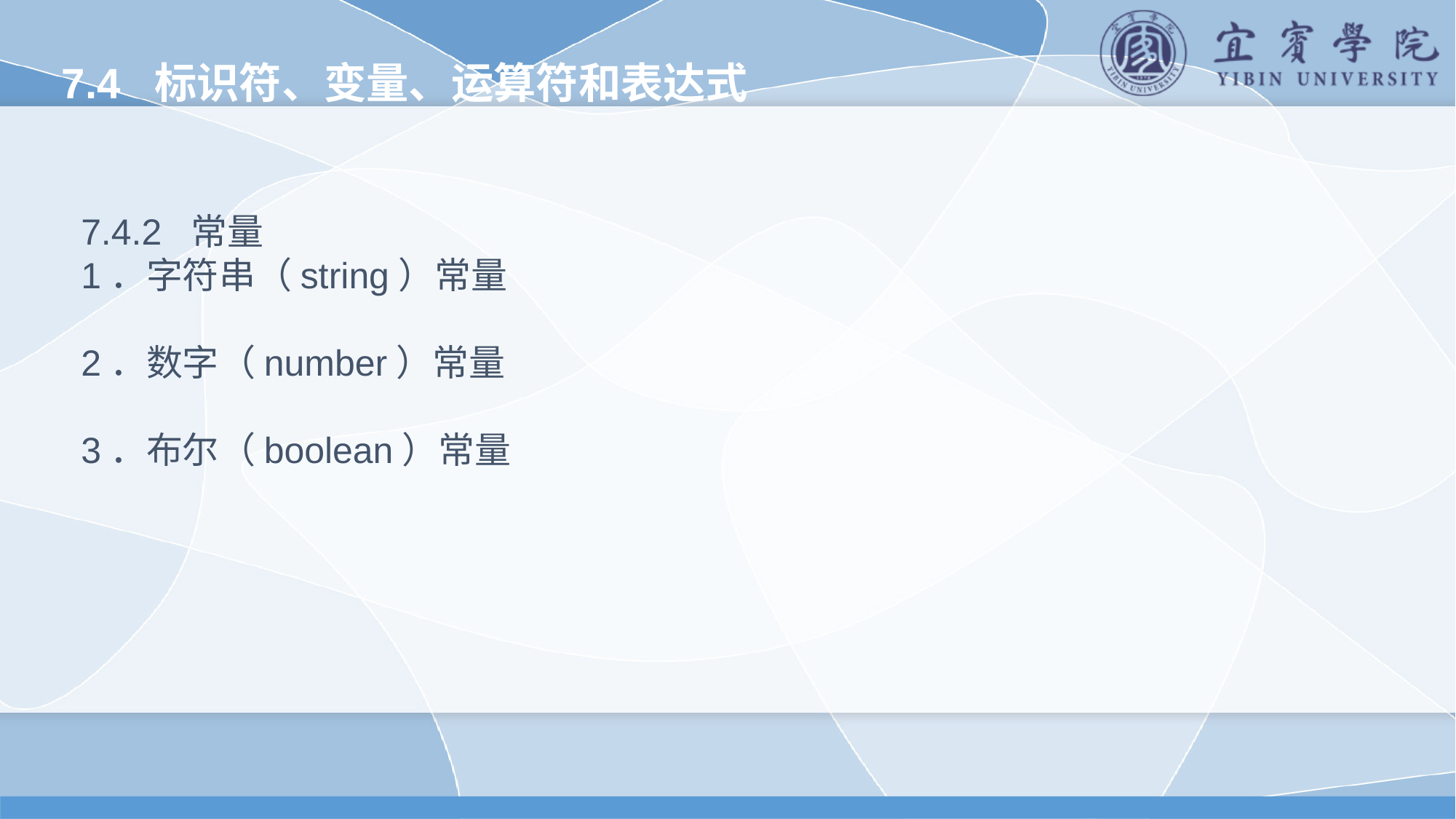

7.4  标识符、变量、运算符和表达式
7.4.2  常量
1．字符串（string）常量

2．数字（number）常量

3．布尔（boolean）常量